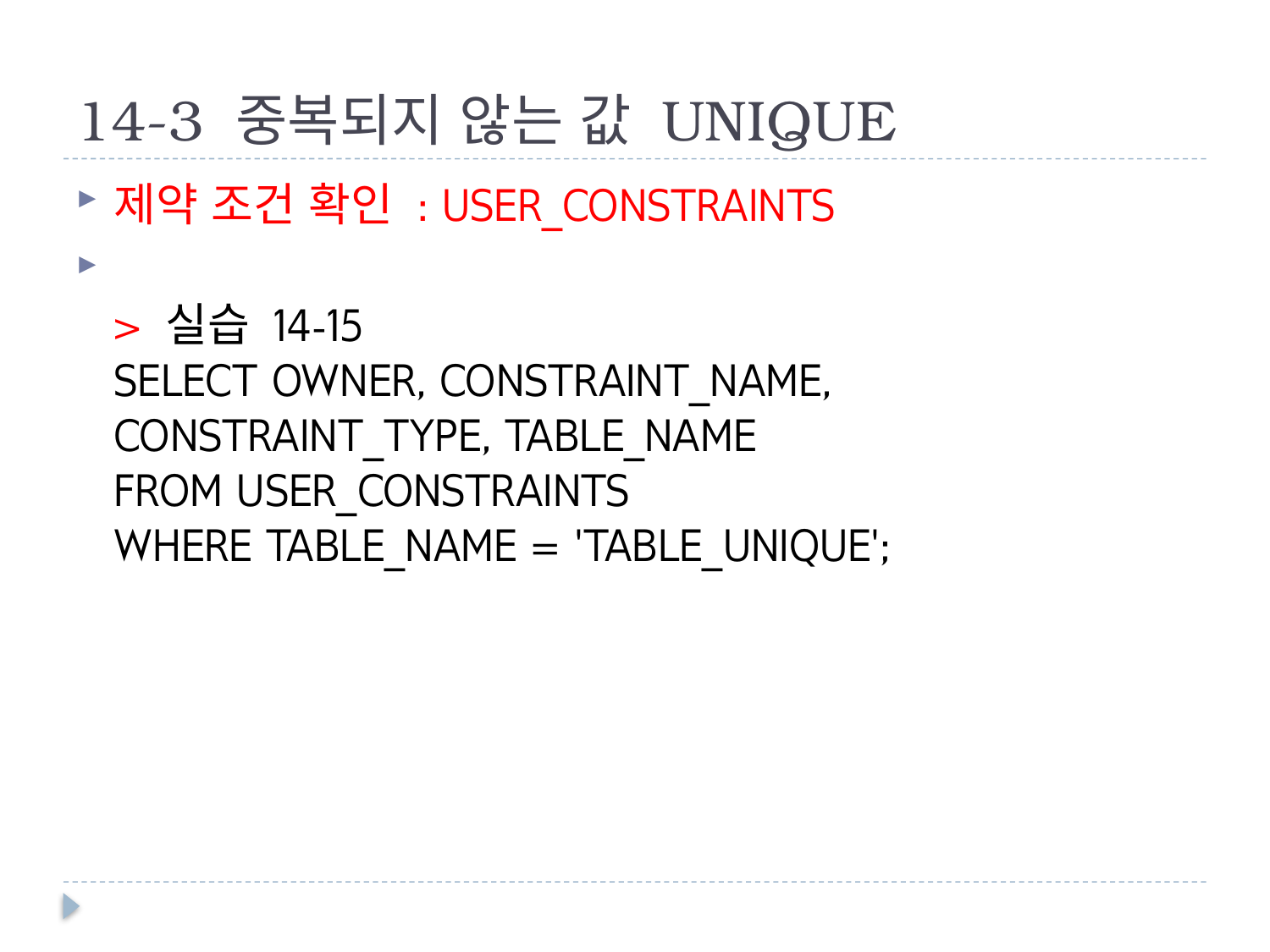

# 14-3 중복되지 않는 값 UNIQUE
제약 조건 확인 : USER_CONSTRAINTS
> 실습 14-15
SELECT OWNER, CONSTRAINT_NAME, CONSTRAINT_TYPE, TABLE_NAME
FROM USER_CONSTRAINTS
WHERE TABLE_NAME = 'TABLE_UNIQUE';